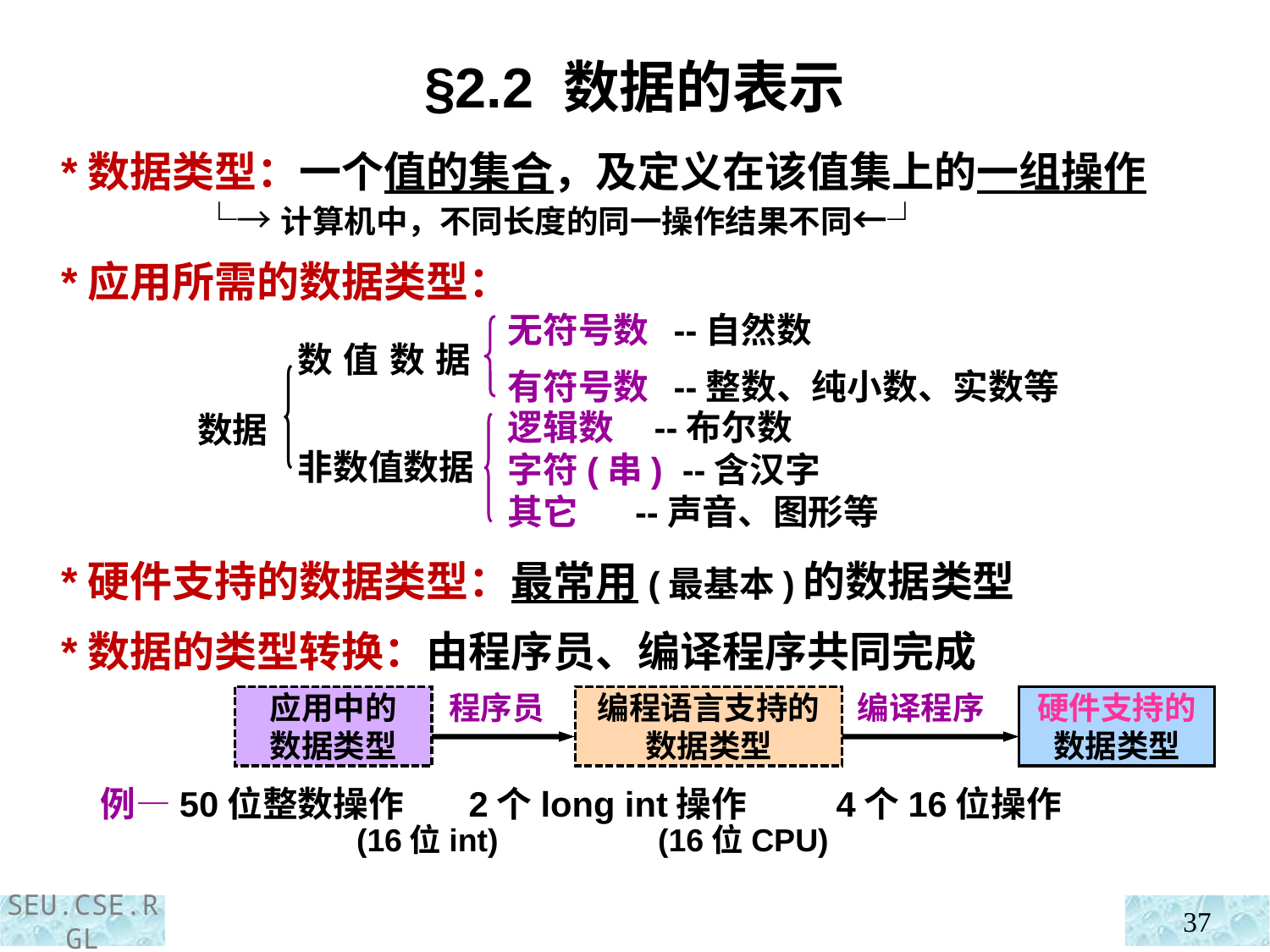

§2.2 数据的表示
  *数据类型：一个值的集合，及定义在该值集上的一组操作
                     └→计算机中，不同长度的同一操作结果不同←┘
  *应用所需的数据类型：
无符号数  --自然数
有符号数  --整数、纯小数、实数等

数值数据

逻辑数    --布尔数
字符(串)  --含汉字
其它      --声音、图形等
数据

非数值数据
  *硬件支持的数据类型：最常用(最基本)的数据类型
  *数据的类型转换：由程序员、编译程序共同完成
应用中的
数据类型
程序员
编程语言支持的
数据类型
编译程序
硬件支持的
数据类型

        例—50位整数操作       2个long int操作          4个16位操作
                                     (16位int)                  (16位CPU)
37